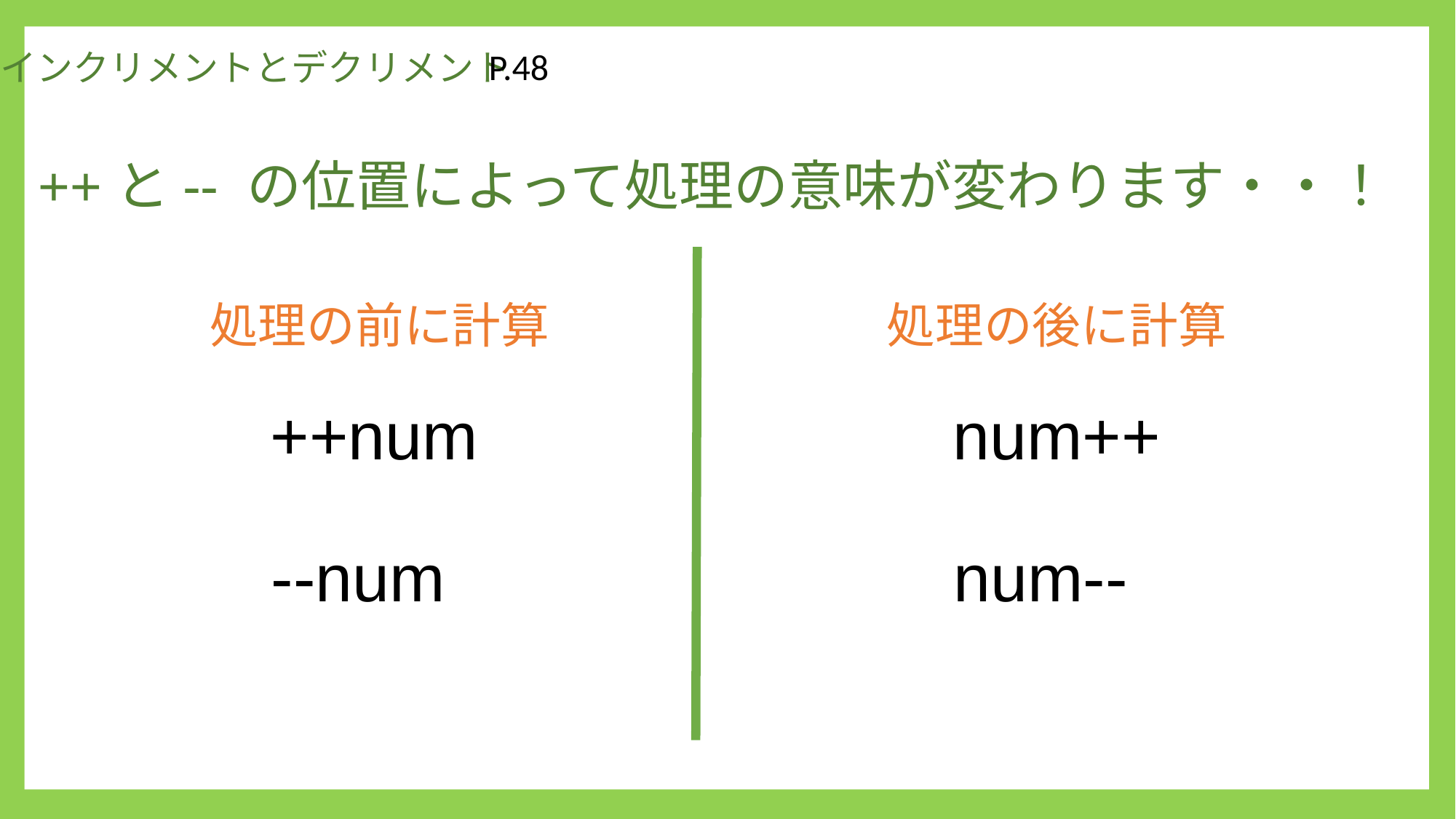

P.48
インクリメントとデクリメント
++と-- の位置によって処理の意味が変わります・・！
処理の前に計算
処理の後に計算
++num
num++
--num
num--